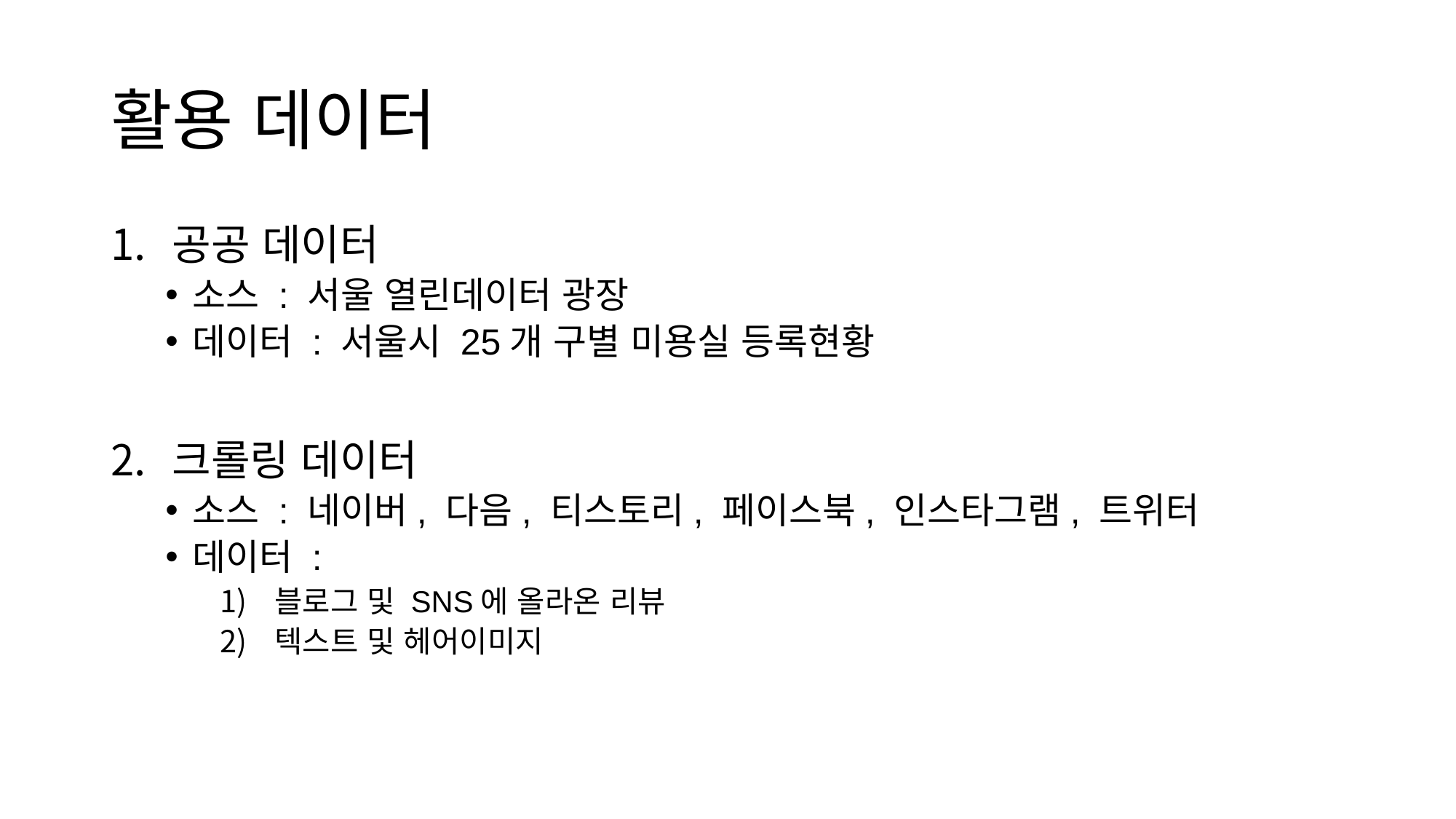

# 활용 데이터
공공 데이터
소스 : 서울 열린데이터 광장
데이터 : 서울시 25개 구별 미용실 등록현황

크롤링 데이터
소스 : 네이버, 다음, 티스토리, 페이스북, 인스타그램, 트위터
데이터 :
블로그 및 SNS에 올라온 리뷰
텍스트 및 헤어이미지